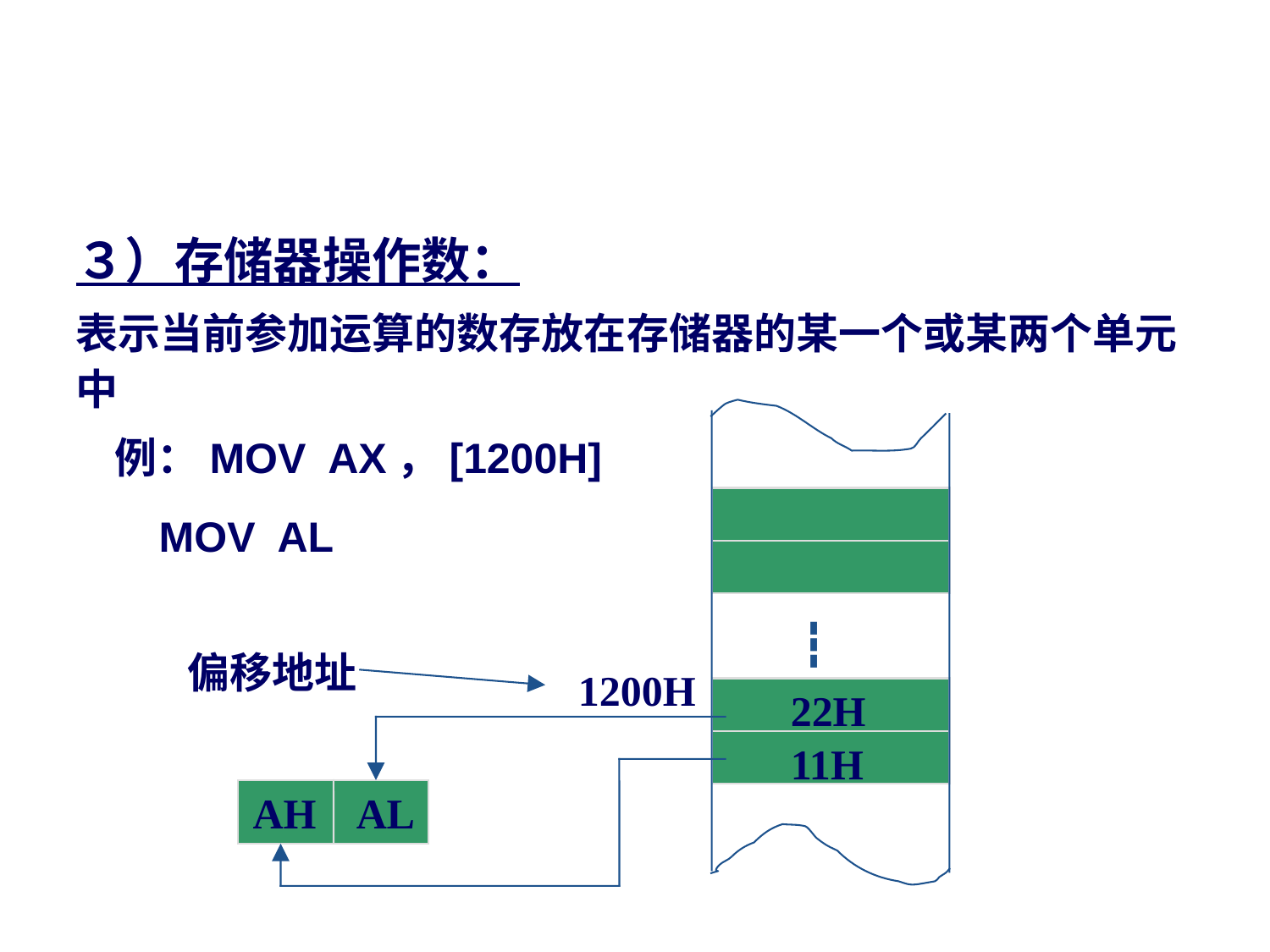

#
３）存储器操作数：
表示当前参加运算的数存放在存储器的某一个或某两个单元中
   例：MOV  AX，[1200H]
       MOV  AL[1200H]

┇
偏移地址
1200H

22H

11H

AH    AL